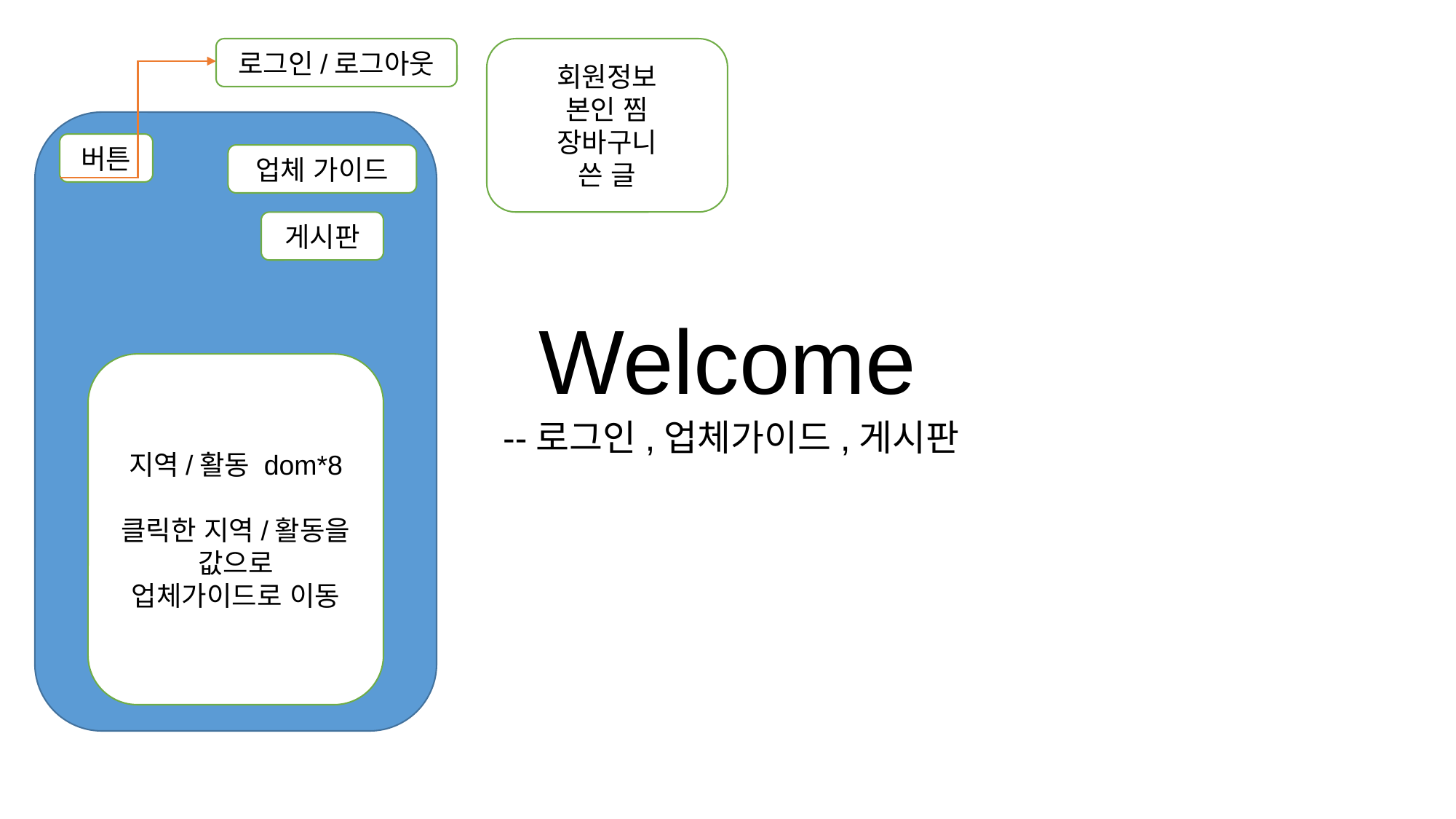

로그인/로그아웃
회원정보
본인 찜
장바구니
쓴 글

버튼
# Welcome
업체 가이드
게시판
지역/활동 dom*8
클릭한 지역/활동을 값으로
업체가이드로 이동
--로그인,업체가이드,게시판